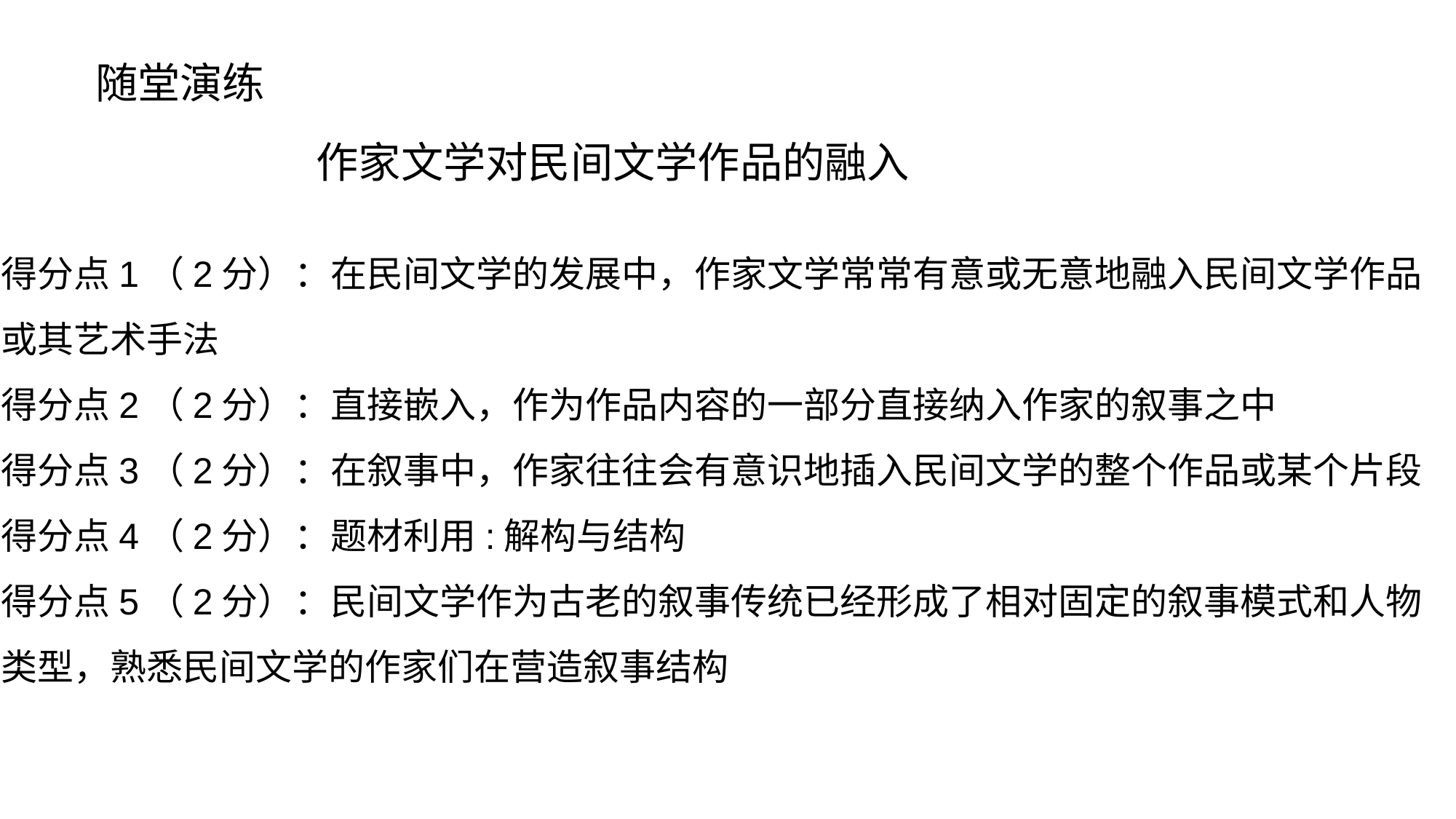

随堂演练
作家文学对民间文学作品的融入
得分点1（2分）：在民间文学的发展中，作家文学常常有意或无意地融入民间文学作品或其艺术手法
得分点2（2分）：直接嵌入，作为作品内容的一部分直接纳入作家的叙事之中
得分点3（2分）：在叙事中，作家往往会有意识地插入民间文学的整个作品或某个片段
得分点4（2分）：题材利用:解构与结构
得分点5（2分）：民间文学作为古老的叙事传统已经形成了相对固定的叙事模式和人物类型，熟悉民间文学的作家们在营造叙事结构